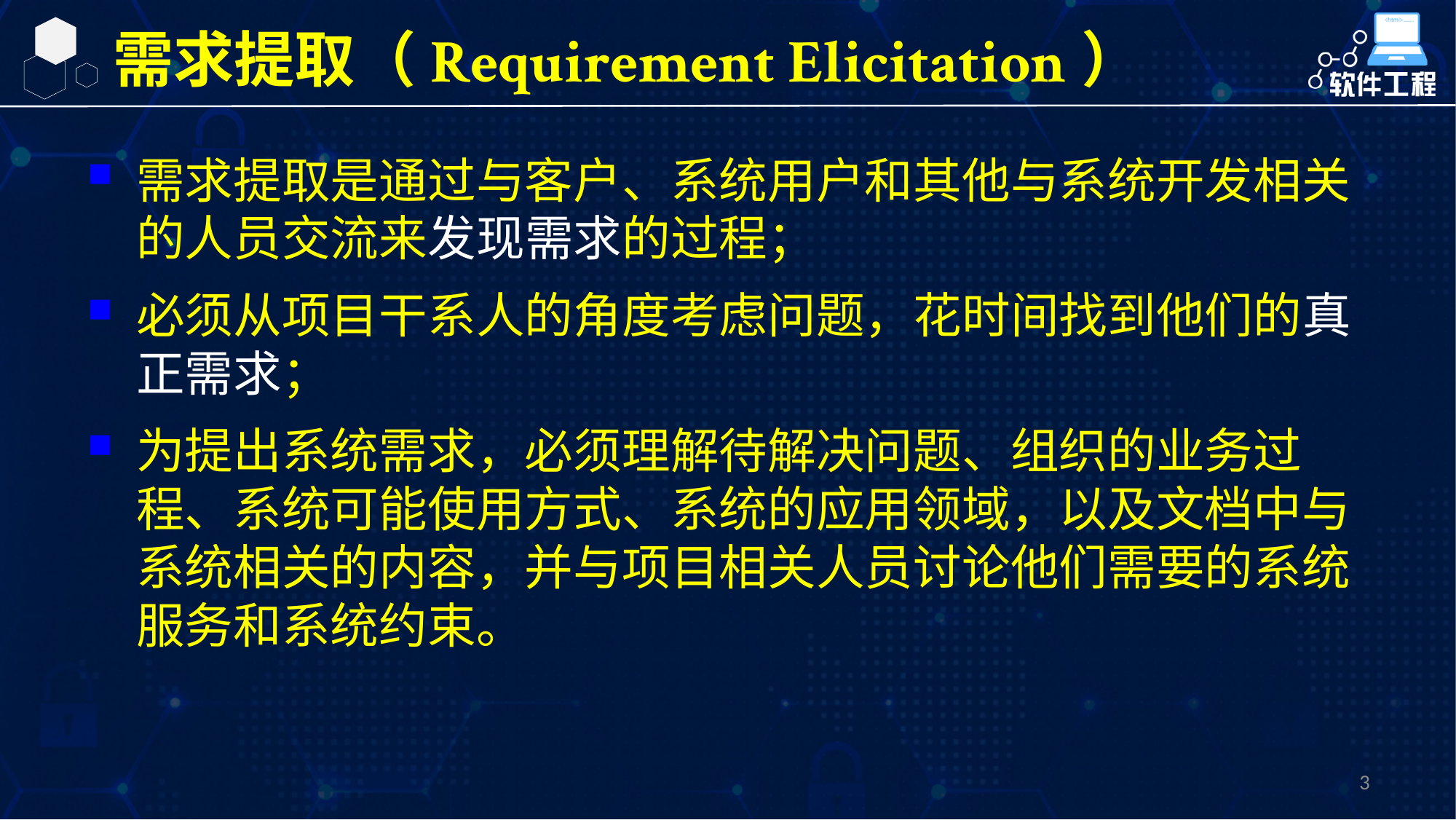

需求提取（Requirement Elicitation）
需求提取是通过与客户、系统用户和其他与系统开发相关的人员交流来发现需求的过程；
必须从项目干系人的角度考虑问题，花时间找到他们的真正需求；
为提出系统需求，必须理解待解决问题、组织的业务过程、系统可能使用方式、系统的应用领域，以及文档中与系统相关的内容，并与项目相关人员讨论他们需要的系统服务和系统约束。
3